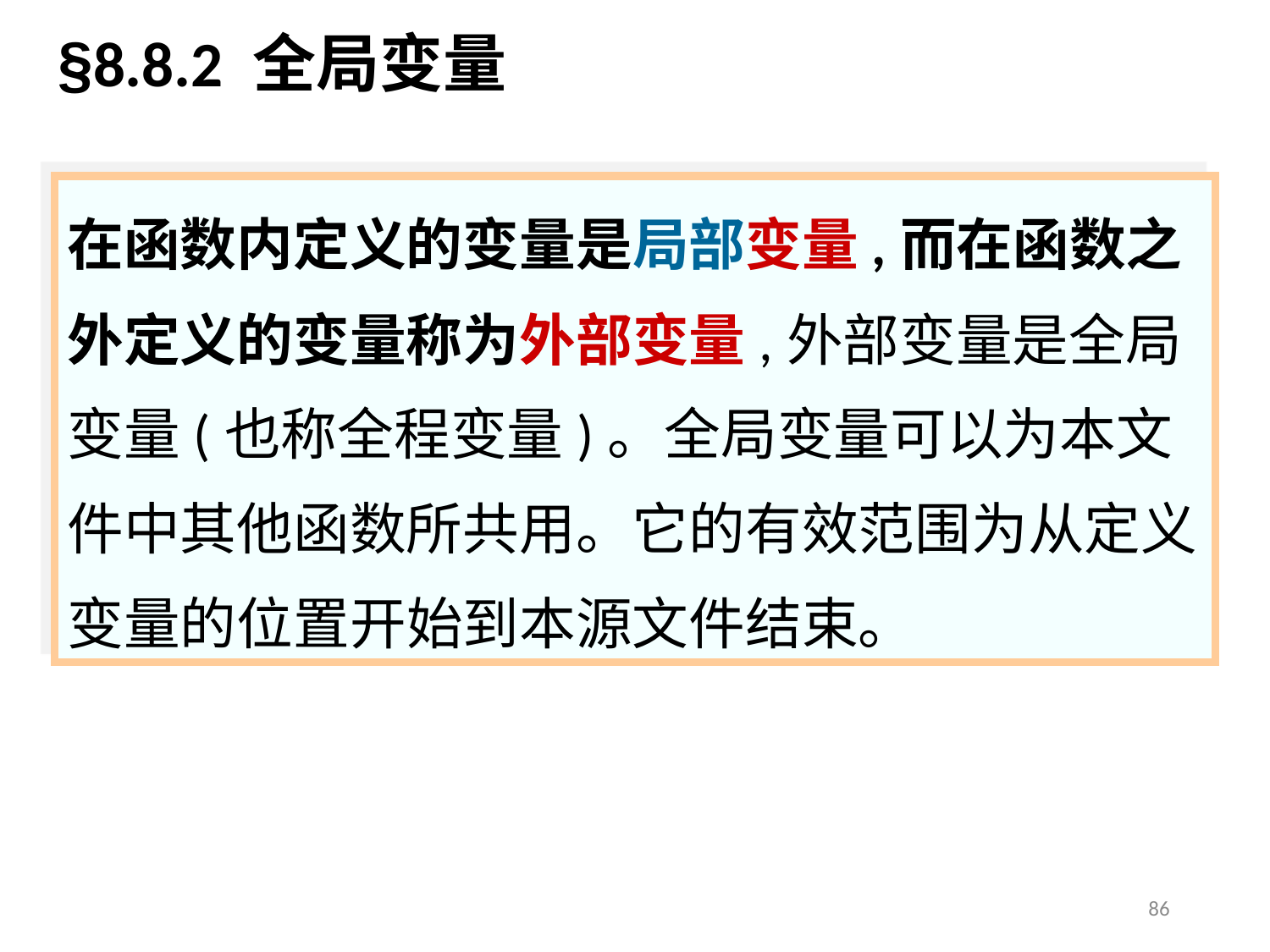

§8.8.2 全局变量
在函数内定义的变量是局部变量,而在函数之外定义的变量称为外部变量,外部变量是全局变量(也称全程变量)。全局变量可以为本文件中其他函数所共用。它的有效范围为从定义变量的位置开始到本源文件结束。
86